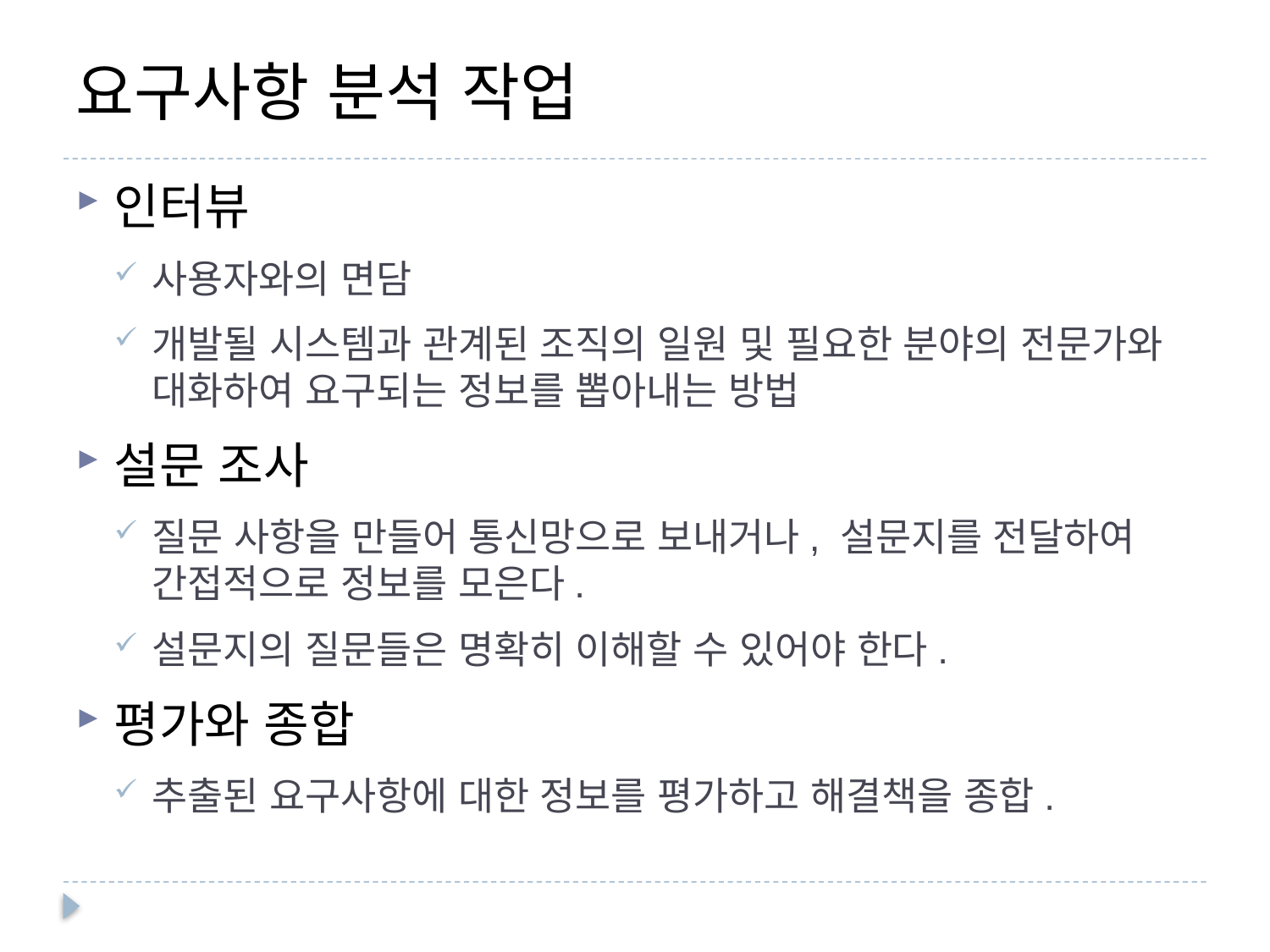

# 요구사항 분석 작업
인터뷰
사용자와의 면담
개발될 시스템과 관계된 조직의 일원 및 필요한 분야의 전문가와 대화하여 요구되는 정보를 뽑아내는 방법
설문 조사
질문 사항을 만들어 통신망으로 보내거나, 설문지를 전달하여 간접적으로 정보를 모은다.
설문지의 질문들은 명확히 이해할 수 있어야 한다.
평가와 종합
추출된 요구사항에 대한 정보를 평가하고 해결책을 종합.